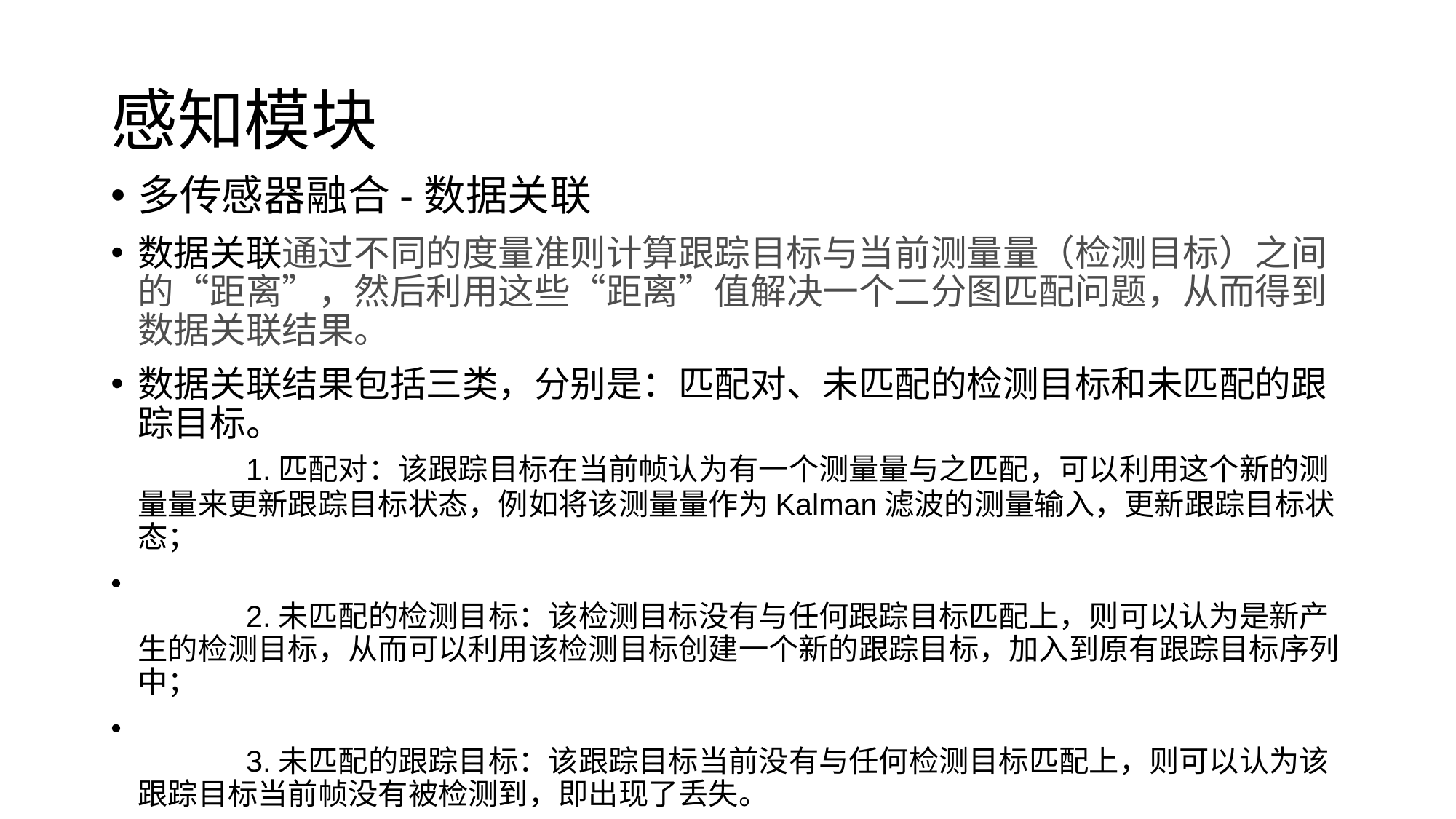

# 感知模块
多传感器融合-数据关联
数据关联通过不同的度量准则计算跟踪目标与当前测量量（检测目标）之间的“距离”，然后利用这些“距离”值解决一个二分图匹配问题，从而得到数据关联结果。
数据关联结果包括三类，分别是：匹配对、未匹配的检测目标和未匹配的跟踪目标。
	1.匹配对：该跟踪目标在当前帧认为有一个测量量与之匹配，可以利用这个新的测量量来更新跟踪目标状态，例如将该测量量作为Kalman滤波的测量输入，更新跟踪目标状态；
	2.未匹配的检测目标：该检测目标没有与任何跟踪目标匹配上，则可以认为是新产生的检测目标，从而可以利用该检测目标创建一个新的跟踪目标，加入到原有跟踪目标序列中；
	3.未匹配的跟踪目标：该跟踪目标当前没有与任何检测目标匹配上，则可以认为该跟踪目标当前帧没有被检测到，即出现了丢失。